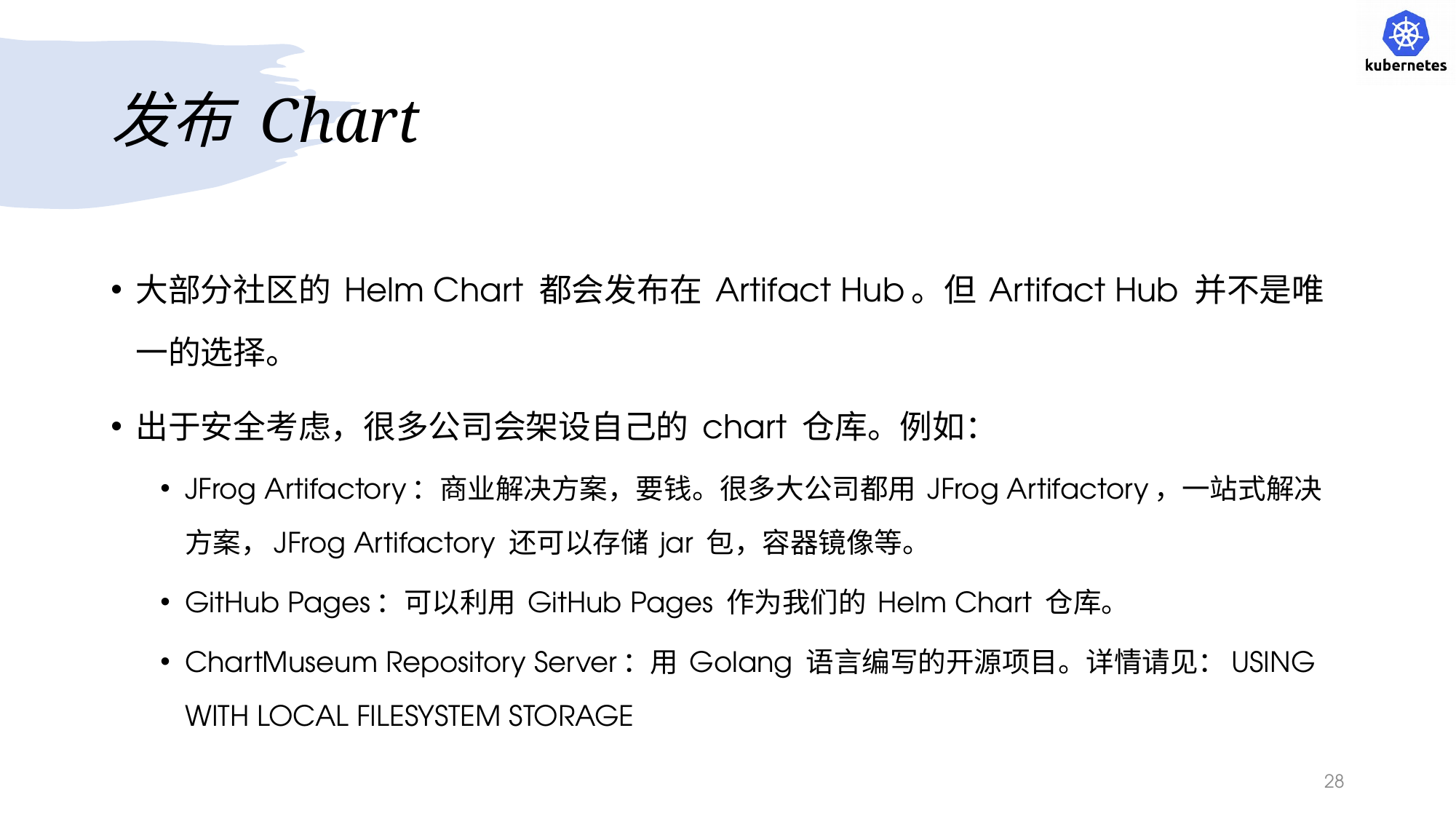

# 发布 Chart
大部分社区的 Helm Chart 都会发布在 Artifact Hub。但 Artifact Hub 并不是唯一的选择。
出于安全考虑，很多公司会架设自己的 chart 仓库。例如：
JFrog Artifactory：商业解决方案，要钱。很多大公司都用 JFrog Artifactory，一站式解决方案，JFrog Artifactory 还可以存储 jar 包，容器镜像等。
GitHub Pages：可以利用 GitHub Pages 作为我们的 Helm Chart 仓库。
ChartMuseum Repository Server：用 Golang 语言编写的开源项目。详情请见：USING WITH LOCAL FILESYSTEM STORAGE

28